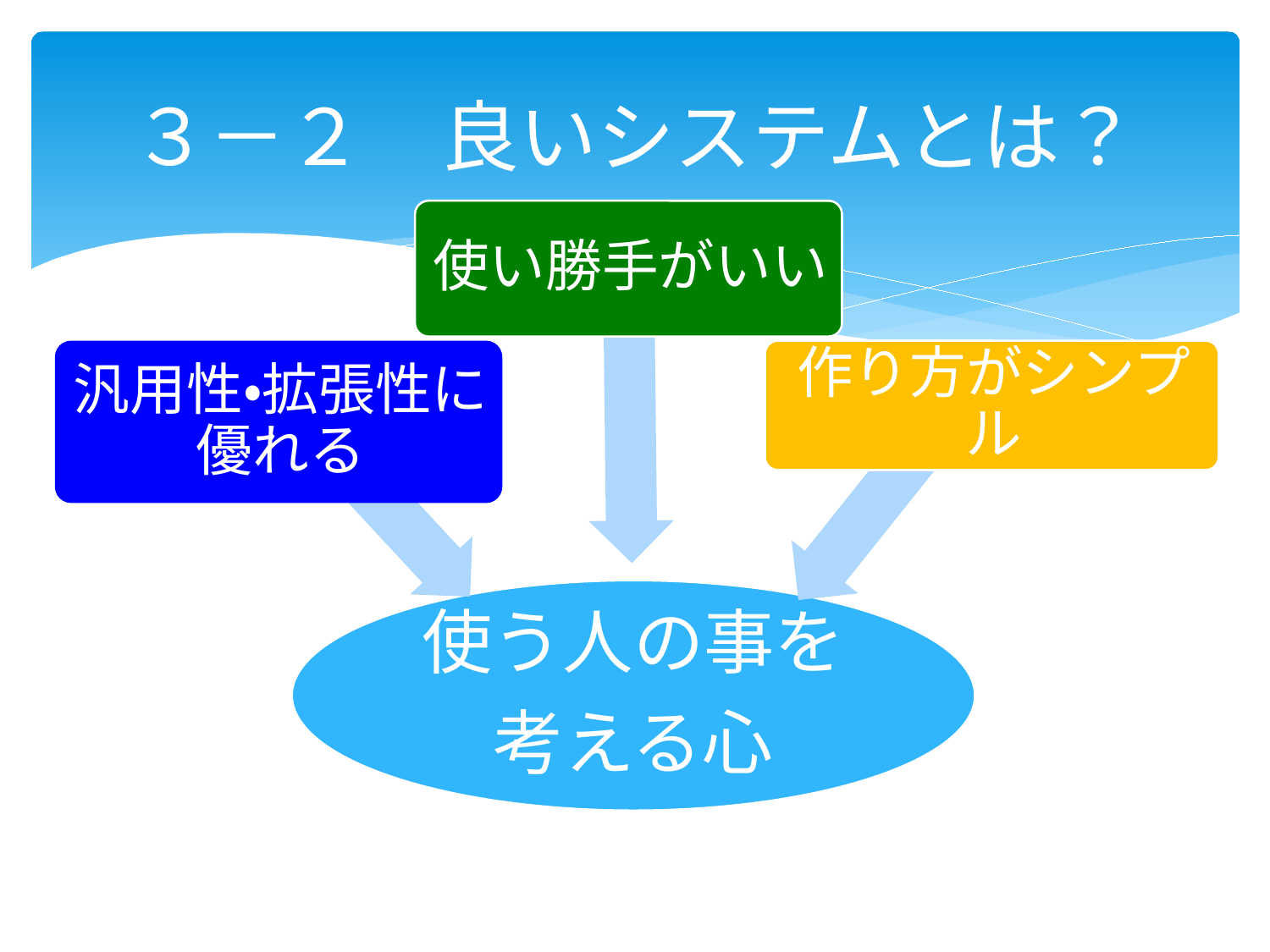

# ３－２　良いシステムとは？
使う人の事を
考える心
汎用性・拡張性に優れる
使い勝手がいい
作り方がシンプル